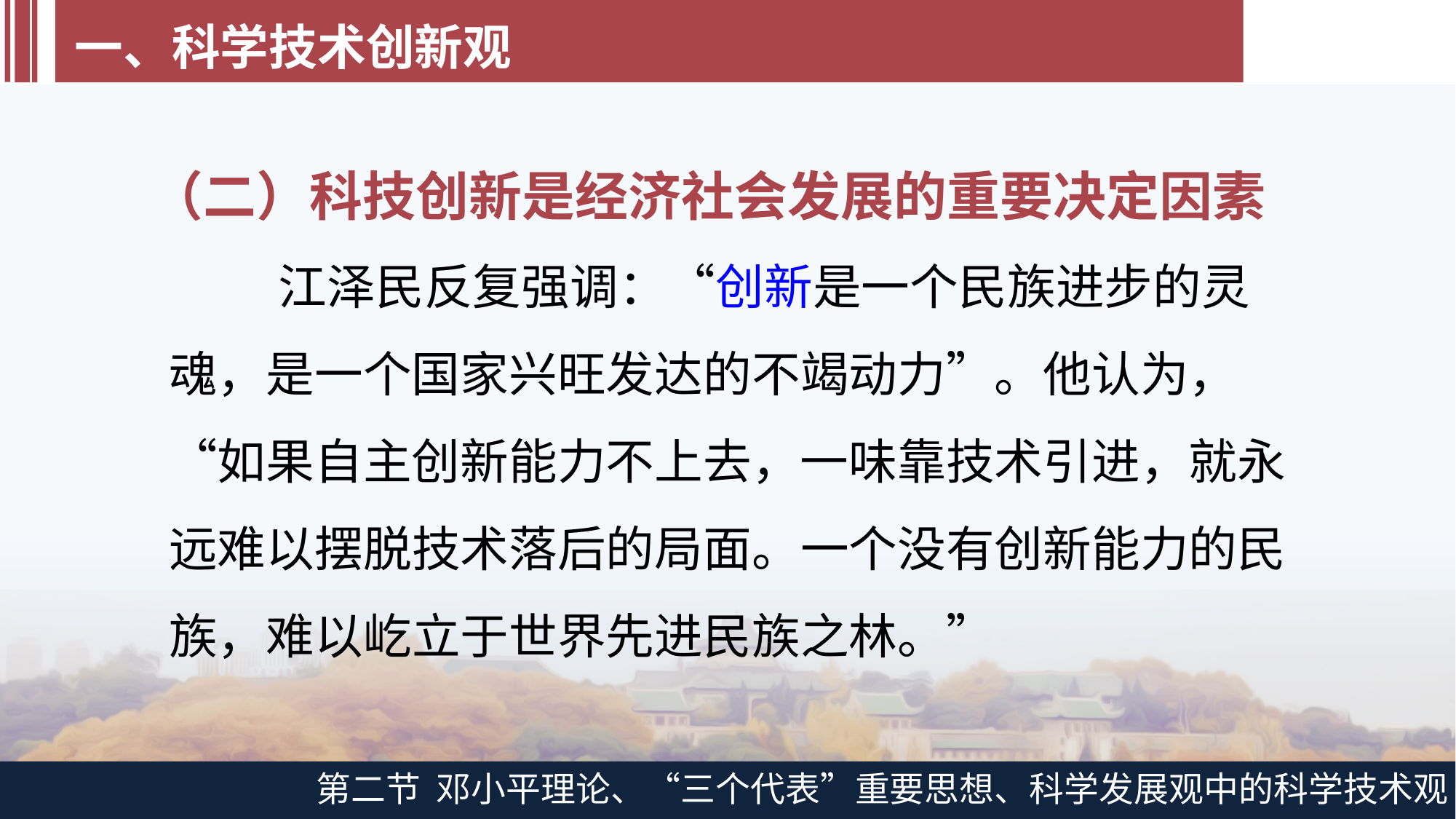

一、科学技术创新观
（二）科技创新是经济社会发展的重要决定因素
江泽民反复强调：“创新是一个民族进步的灵魂，是一个国家兴旺发达的不竭动力”。他认为，“如果自主创新能力不上去，一味靠技术引进，就永远难以摆脱技术落后的局面。一个没有创新能力的民族，难以屹立于世界先进民族之林。”

第二节  邓小平理论、“三个代表”重要思想、科学发展观中的科学技术观